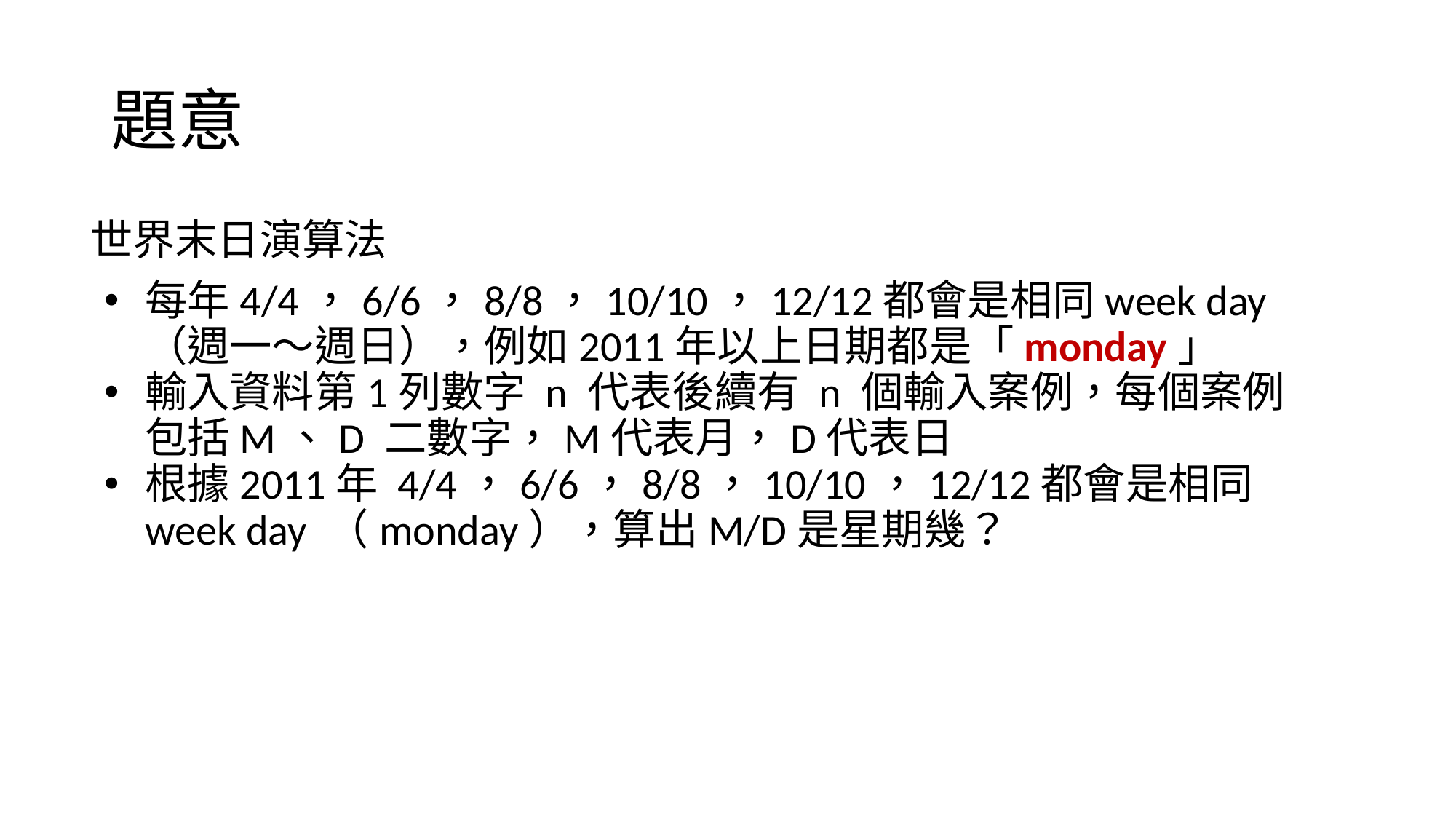

# 題意
世界末日演算法
每年4/4，6/6，8/8，10/10，12/12都會是相同week day（週一～週日），例如2011年以上日期都是「monday」
輸入資料第1列數字 n 代表後續有 n 個輸入案例，每個案例包括M、D 二數字，M代表月，D代表日
根據2011年 4/4，6/6，8/8，10/10，12/12都會是相同 week day （monday），算出M/D是星期幾？